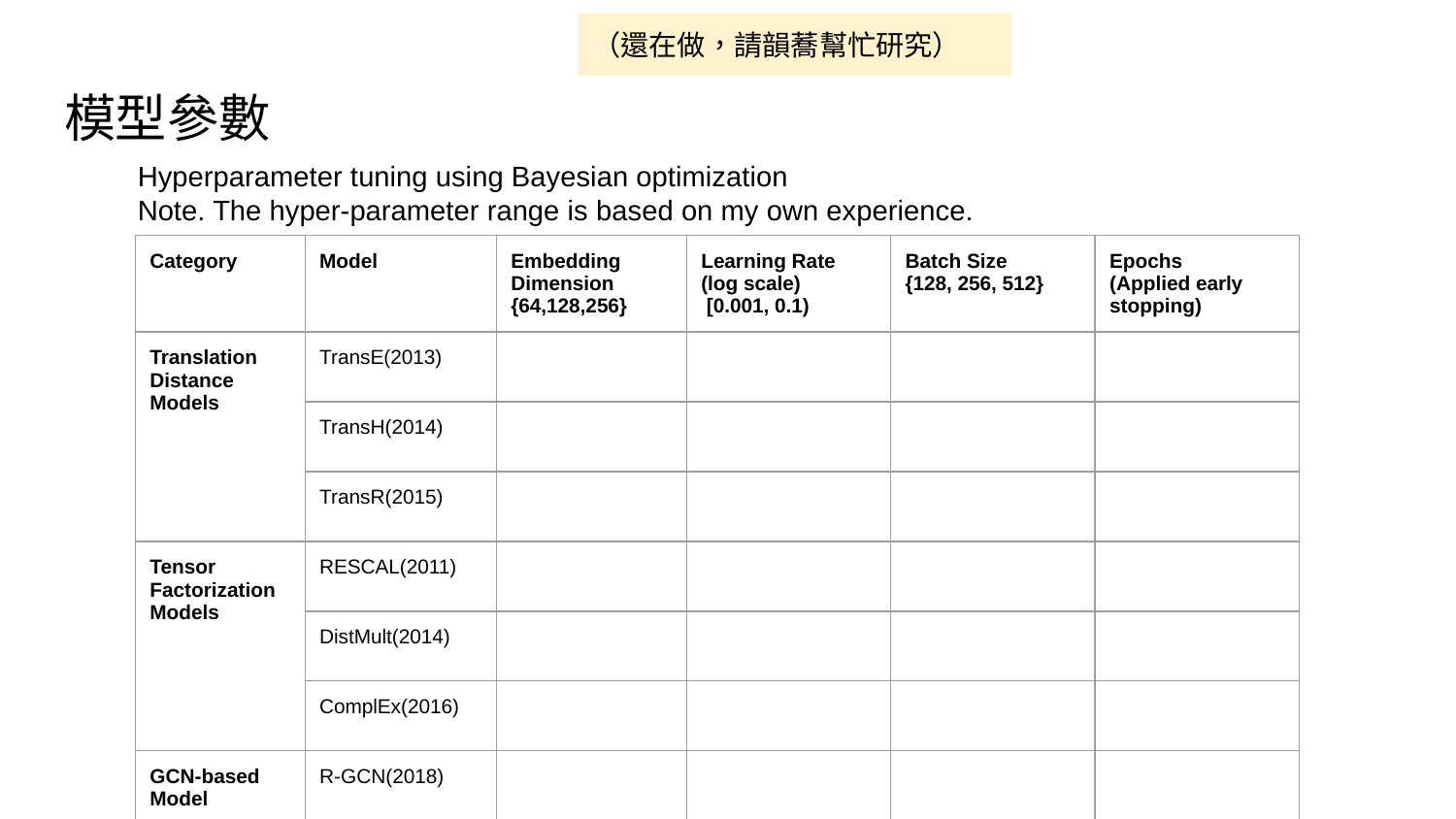

（還在做，請韻蕎幫忙研究）
# 模型參數
Hyperparameter tuning using Bayesian optimization
Note. The hyper-parameter range is based on my own experience.
| Category | Model | Embedding Dimension {64,128,256} | Learning Rate (log scale) [0.001, 0.1) | Batch Size {128, 256, 512} | Epochs (Applied early stopping) |
| --- | --- | --- | --- | --- | --- |
| Translation Distance Models | TransE(2013) |  |  |  |  |
|  | TransH(2014) |  |  |  |  |
|  | TransR(2015) |  |  |  |  |
| Tensor Factorization Models | RESCAL(2011) |  |  |  |  |
|  | DistMult(2014) |  |  |  |  |
|  | ComplEx(2016) |  |  |  |  |
| GCN-based Model | R-GCN(2018) |  |  |  |  |
|  | CompGCN(2020) |  |  |  |  |